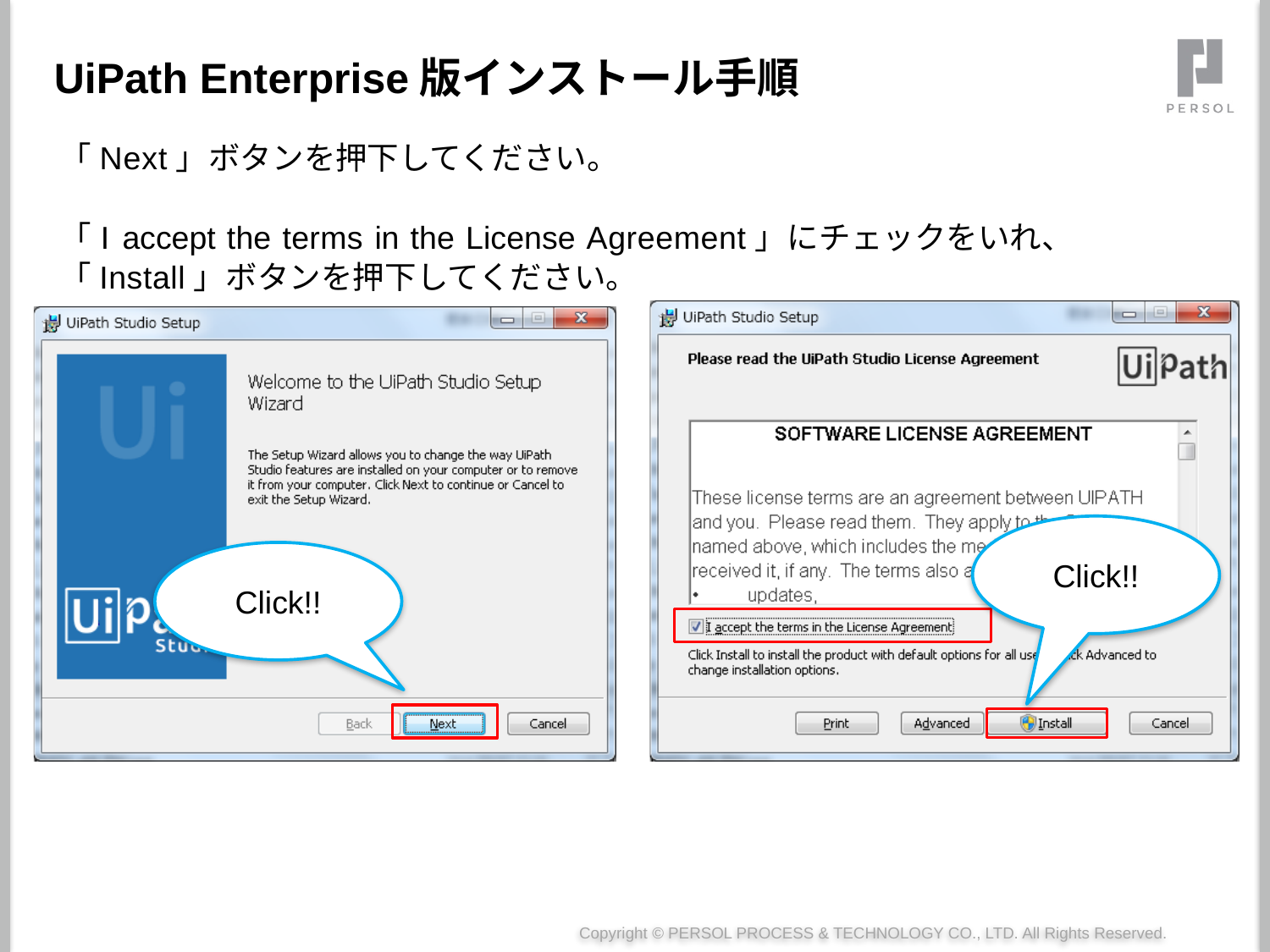

# UiPath Enterprise版インストール手順
「Next」ボタンを押下してください。

「I accept the terms in the License Agreement」にチェックをいれ、
「Install」ボタンを押下してください。

Click!!
Click!!

22